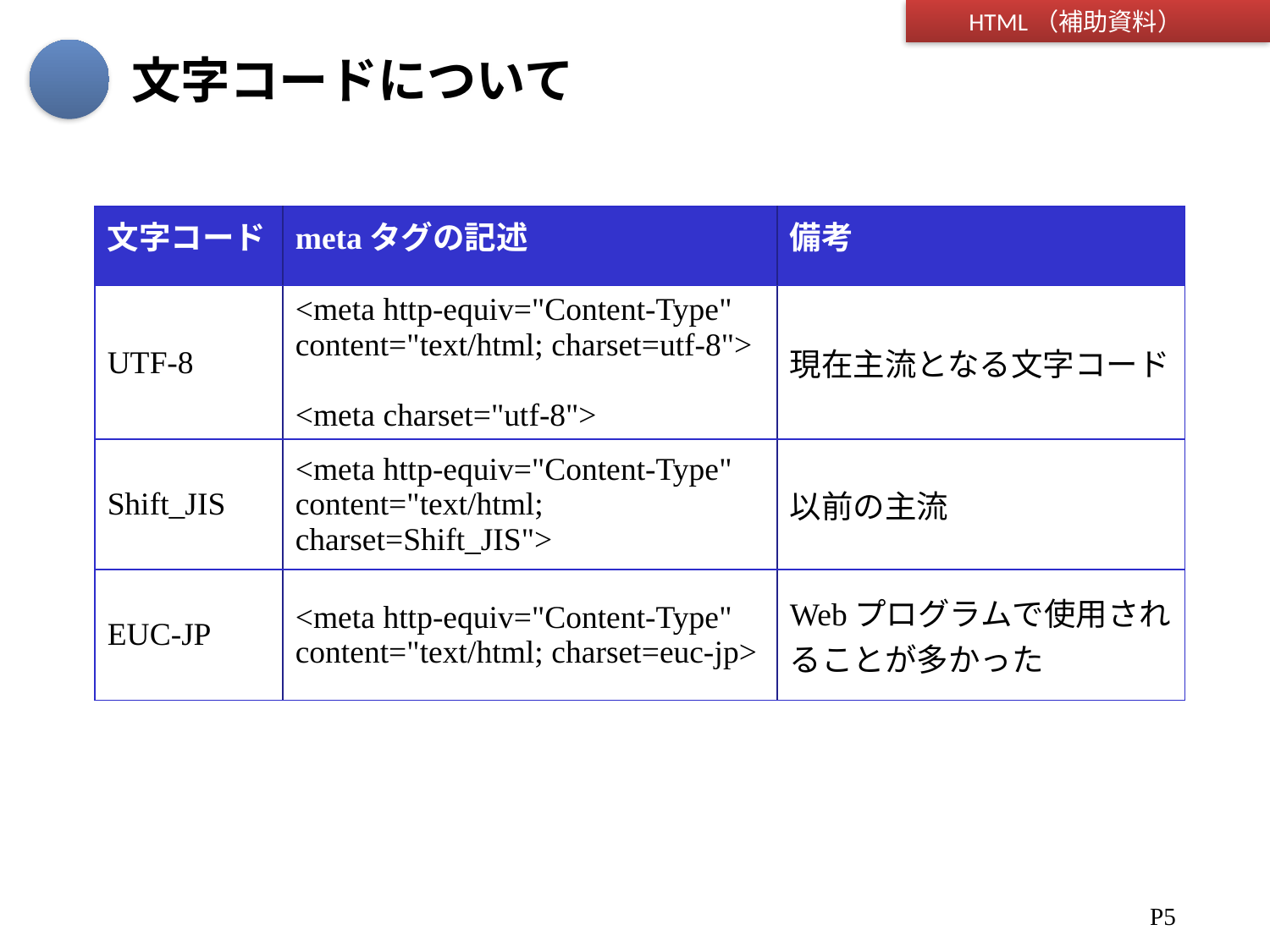

文字コードについて
| 文字コード | metaタグの記述 | 備考 |
| --- | --- | --- |
| UTF-8 | <meta http-equiv="Content-Type" content="text/html; charset=utf-8"> <meta charset="utf-8"> | 現在主流となる文字コード |
| Shift\_JIS | <meta http-equiv="Content-Type" content="text/html; charset=Shift\_JIS"> | 以前の主流 |
| EUC-JP | <meta http-equiv="Content-Type" content="text/html; charset=euc-jp> | Webプログラムで使用されることが多かった |
P5